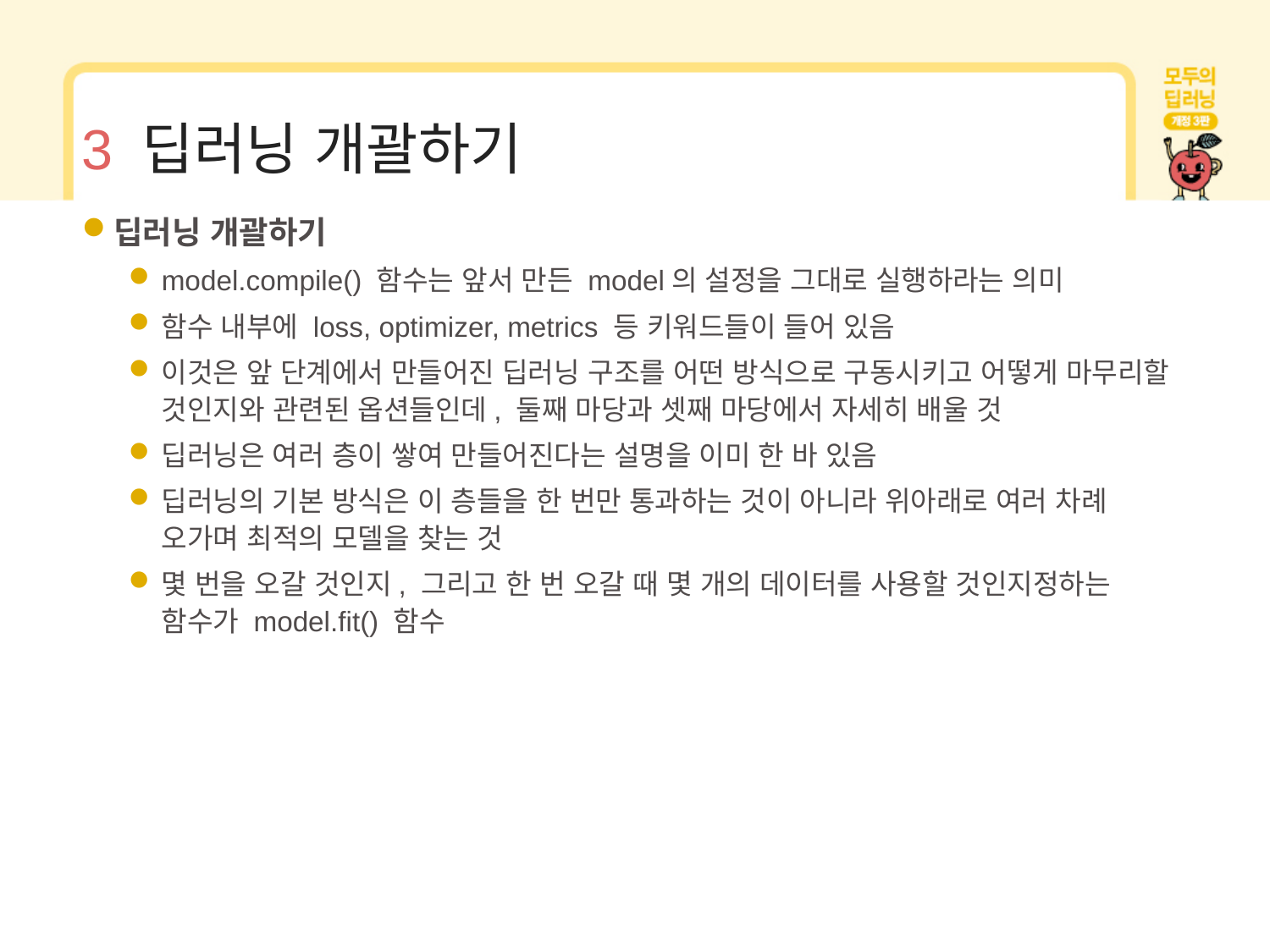

# 3 딥러닝 개괄하기
딥러닝 개괄하기
model.compile() 함수는 앞서 만든 model의 설정을 그대로 실행하라는 의미
함수 내부에 loss, optimizer, metrics 등 키워드들이 들어 있음
이것은 앞 단계에서 만들어진 딥러닝 구조를 어떤 방식으로 구동시키고 어떻게 마무리할 것인지와 관련된 옵션들인데, 둘째 마당과 셋째 마당에서 자세히 배울 것
딥러닝은 여러 층이 쌓여 만들어진다는 설명을 이미 한 바 있음
딥러닝의 기본 방식은 이 층들을 한 번만 통과하는 것이 아니라 위아래로 여러 차례 오가며 최적의 모델을 찾는 것
몇 번을 오갈 것인지, 그리고 한 번 오갈 때 몇 개의 데이터를 사용할 것인지정하는 함수가 model.fit() 함수